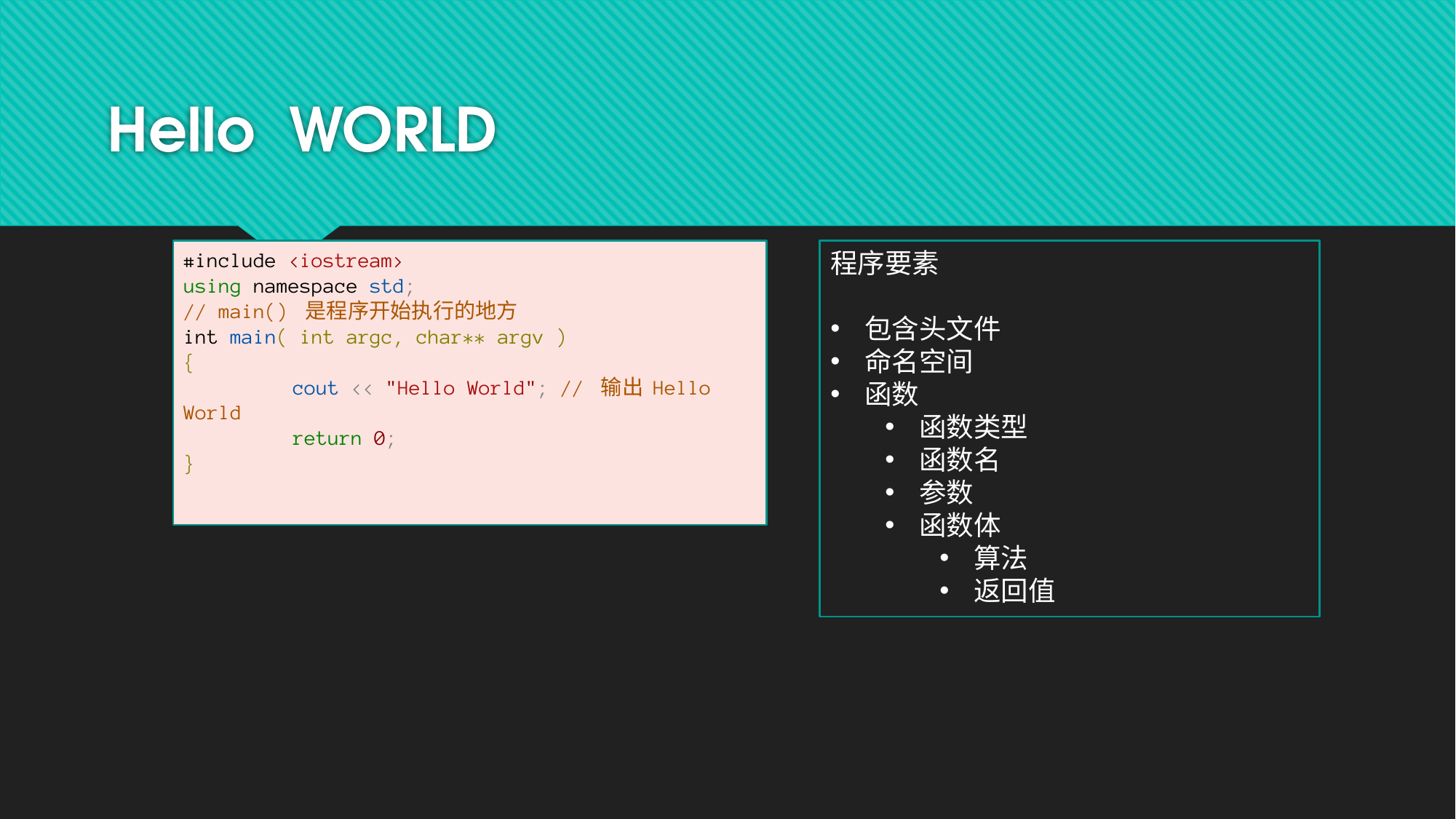

# Hello  WORLD
#include <iostream>
using namespace std;
// main() 是程序开始执行的地方
int main( int argc, char** argv )
{
	cout << "Hello World"; // 输出 Hello World
	return 0;
}
程序要素

包含头文件
命名空间
函数
函数类型
函数名
参数
函数体
算法
返回值